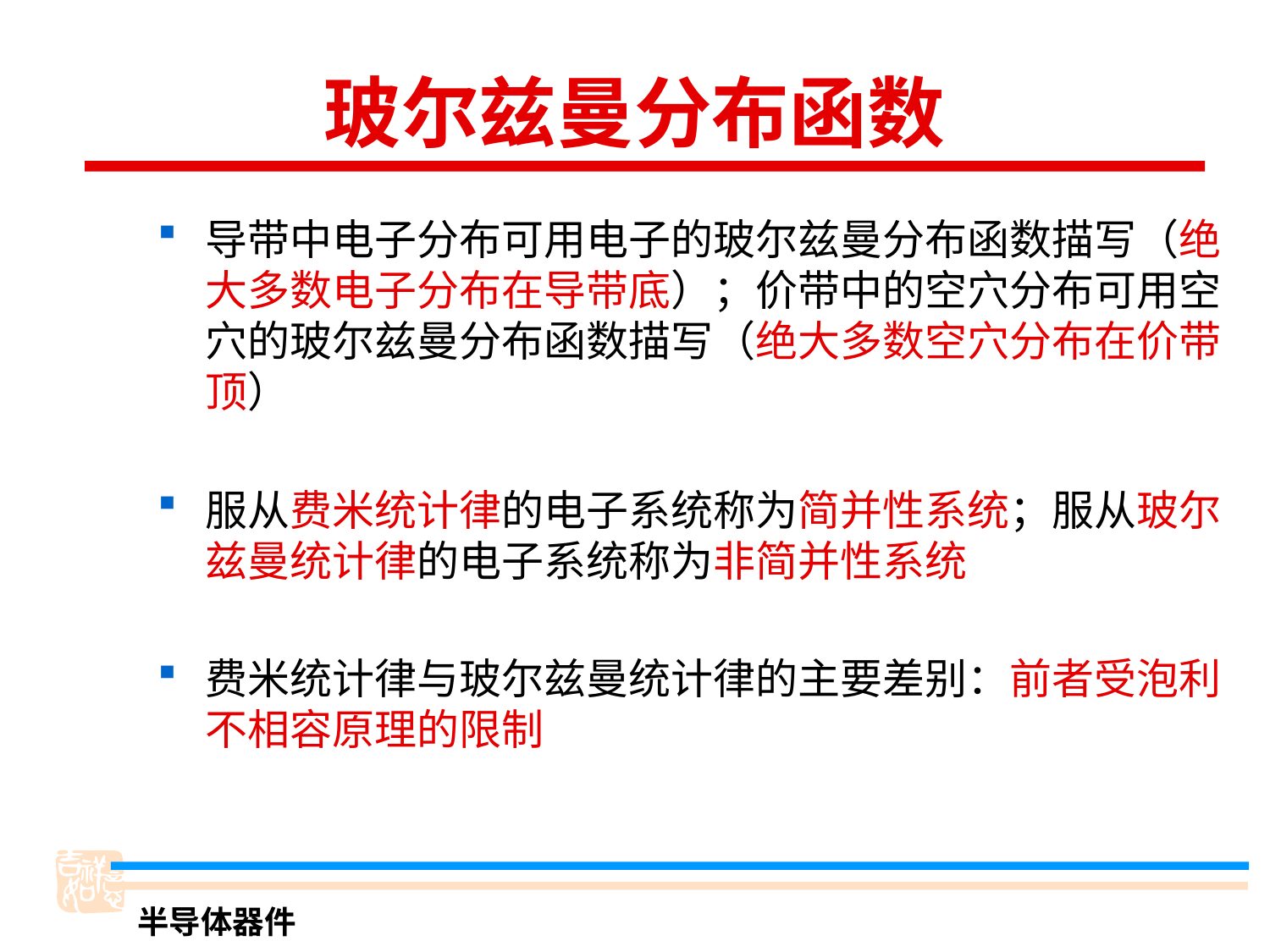

# 玻尔兹曼分布函数
导带中电子分布可用电子的玻尔兹曼分布函数描写（绝大多数电子分布在导带底）；价带中的空穴分布可用空穴的玻尔兹曼分布函数描写（绝大多数空穴分布在价带顶）

服从费米统计律的电子系统称为简并性系统；服从玻尔兹曼统计律的电子系统称为非简并性系统

费米统计律与玻尔兹曼统计律的主要差别：前者受泡利不相容原理的限制